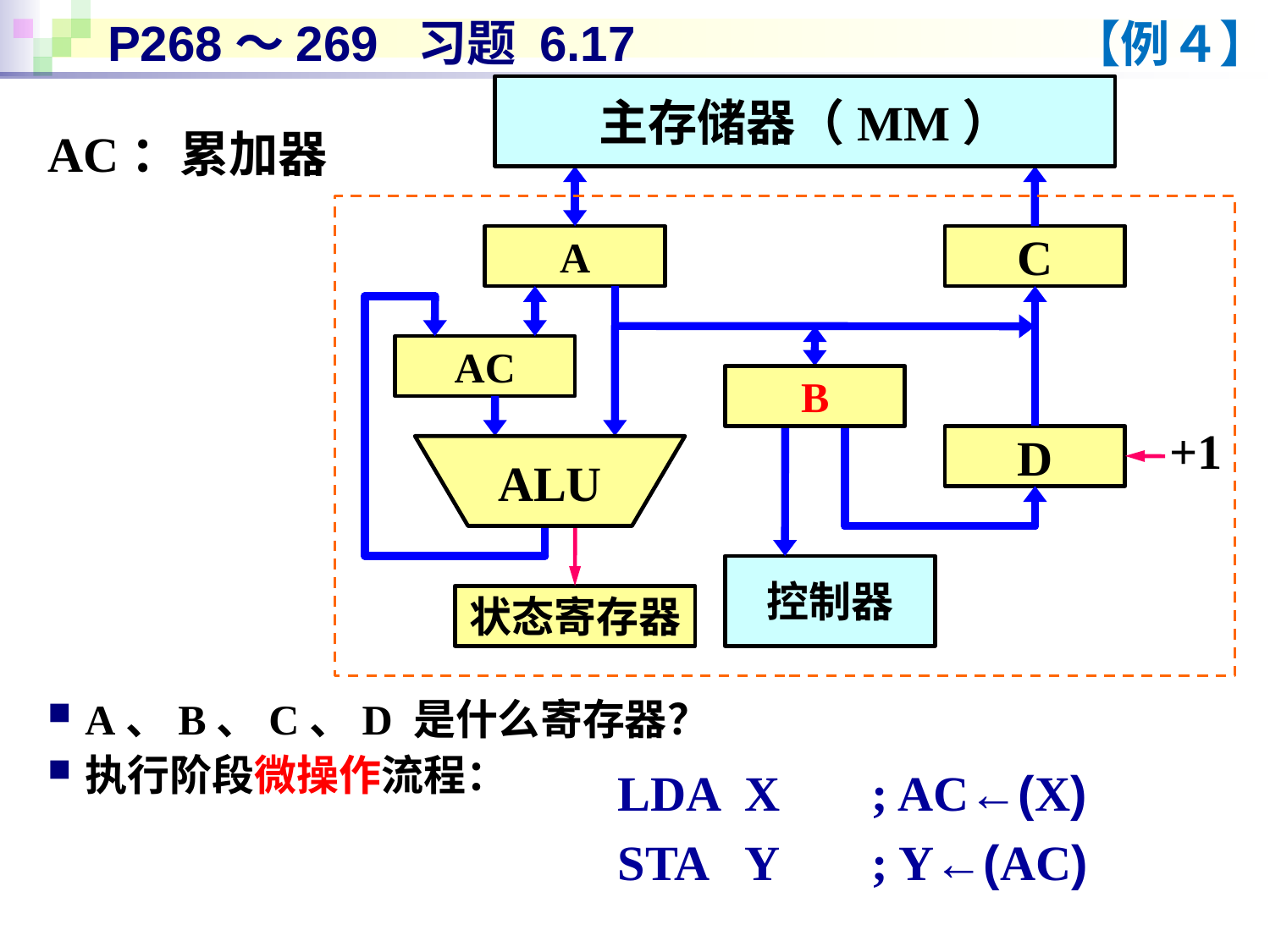

# P268～269  习题 6.17
【例４】
主存储器（MM）
AC：累加器

A
C
AC
B
D
+1

ALU
控制器
状态寄存器
A、B、C、D 是什么寄存器？
执行阶段微操作流程：
LDA	X	; AC←(X)
STA	Y	; Y←(AC)
69